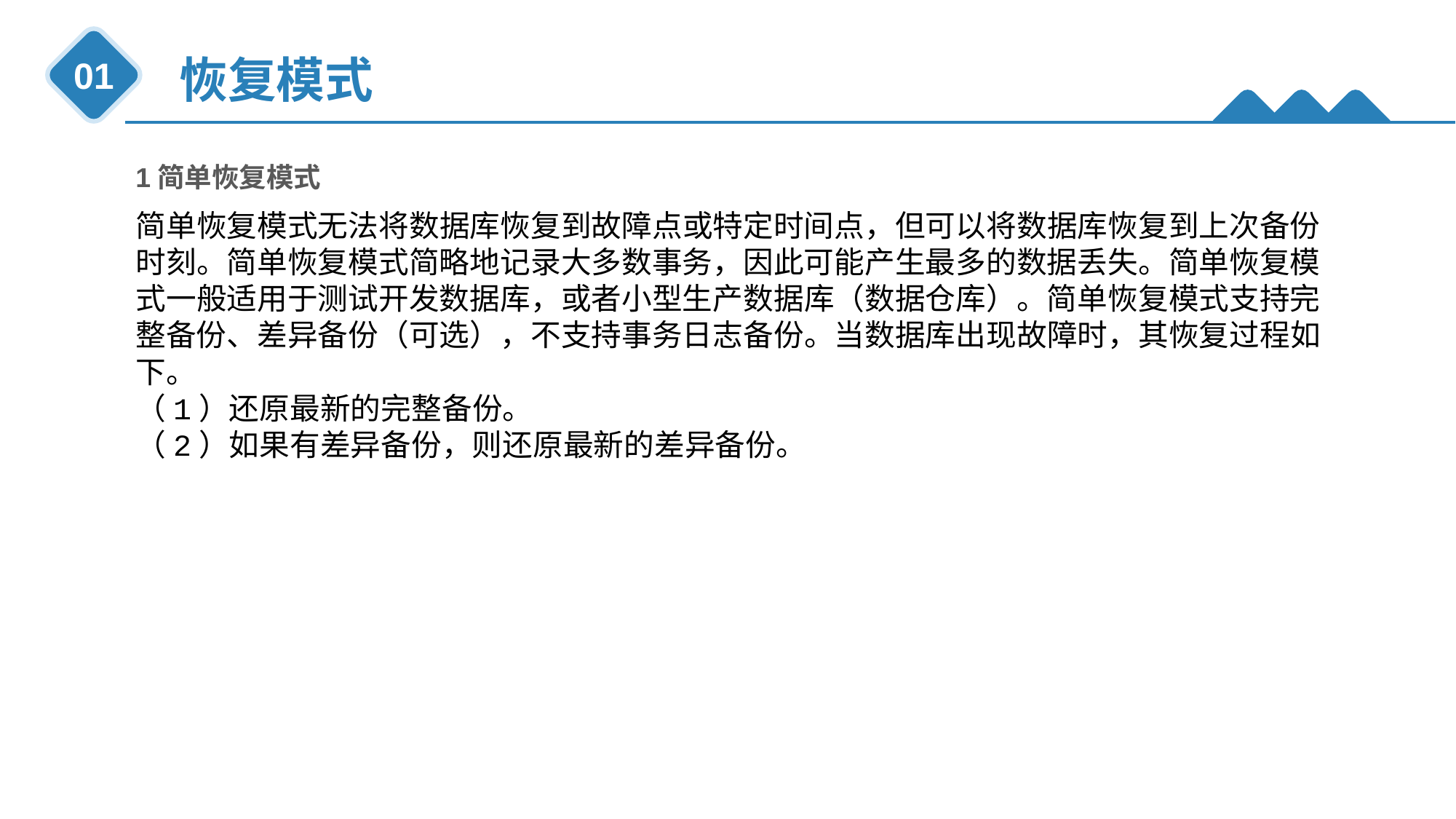

恢复模式
01

1简单恢复模式
简单恢复模式无法将数据库恢复到故障点或特定时间点，但可以将数据库恢复到上次备份时刻。简单恢复模式简略地记录大多数事务，因此可能产生最多的数据丢失。简单恢复模式一般适用于测试开发数据库，或者小型生产数据库（数据仓库）。简单恢复模式支持完整备份、差异备份（可选），不支持事务日志备份。当数据库出现故障时，其恢复过程如下。
（1）还原最新的完整备份。
（2）如果有差异备份，则还原最新的差异备份。